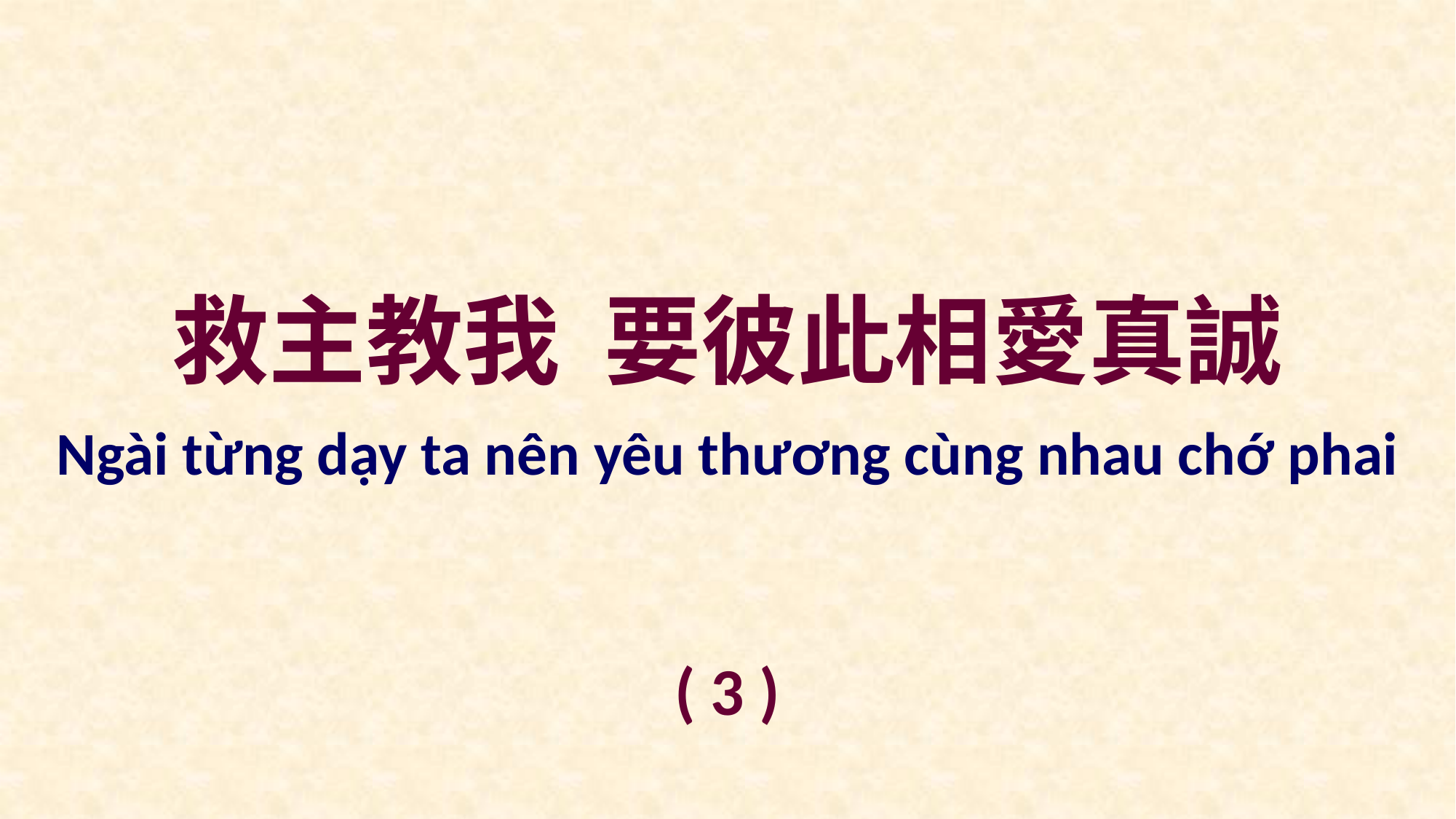

救主教我  要彼此相愛真誠
Ngài từng dạy ta nên yêu thương cùng nhau chớ phai
( 3 )